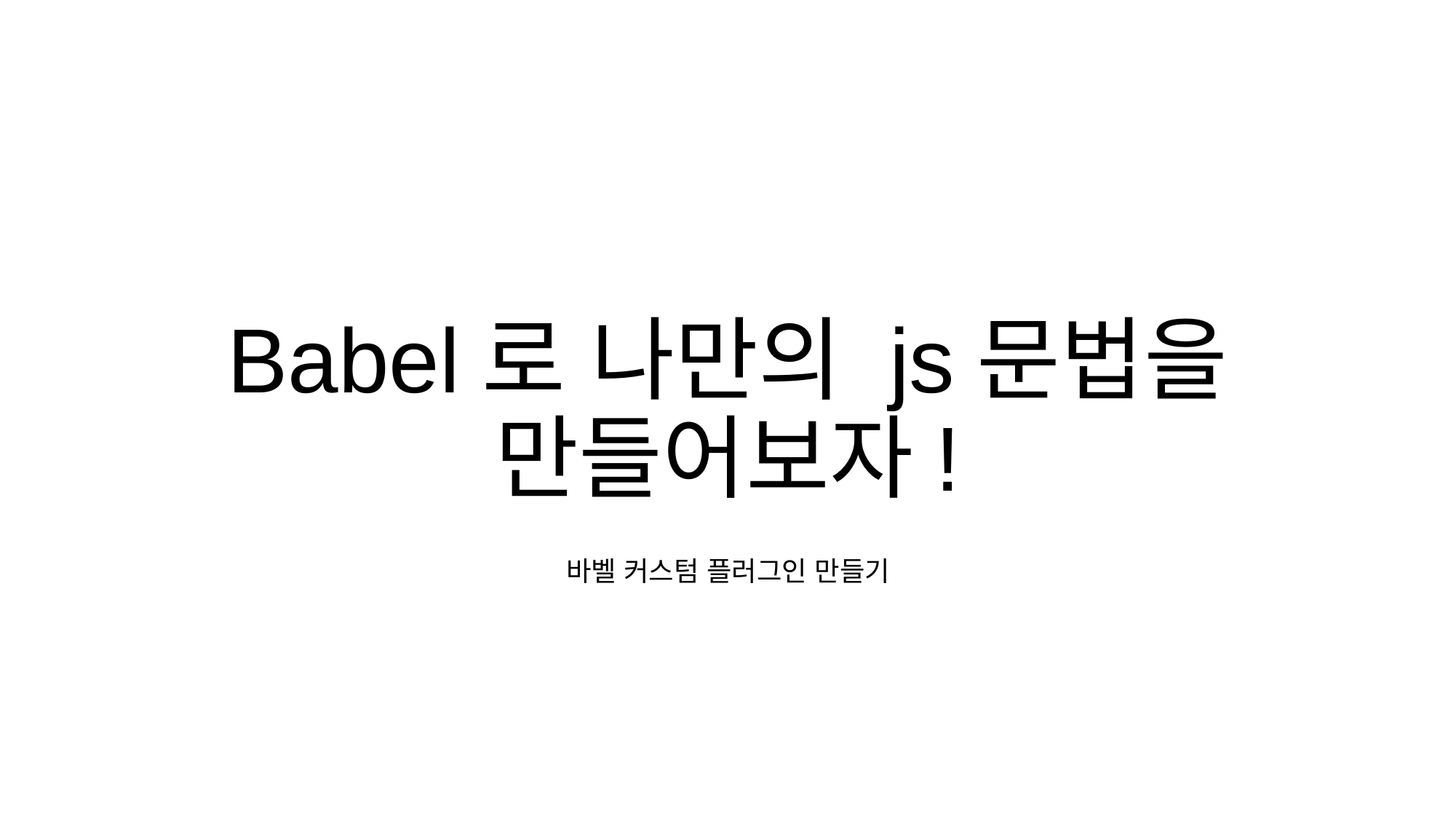

# Babel로 나만의 js문법을 만들어보자!
바벨 커스텀 플러그인 만들기